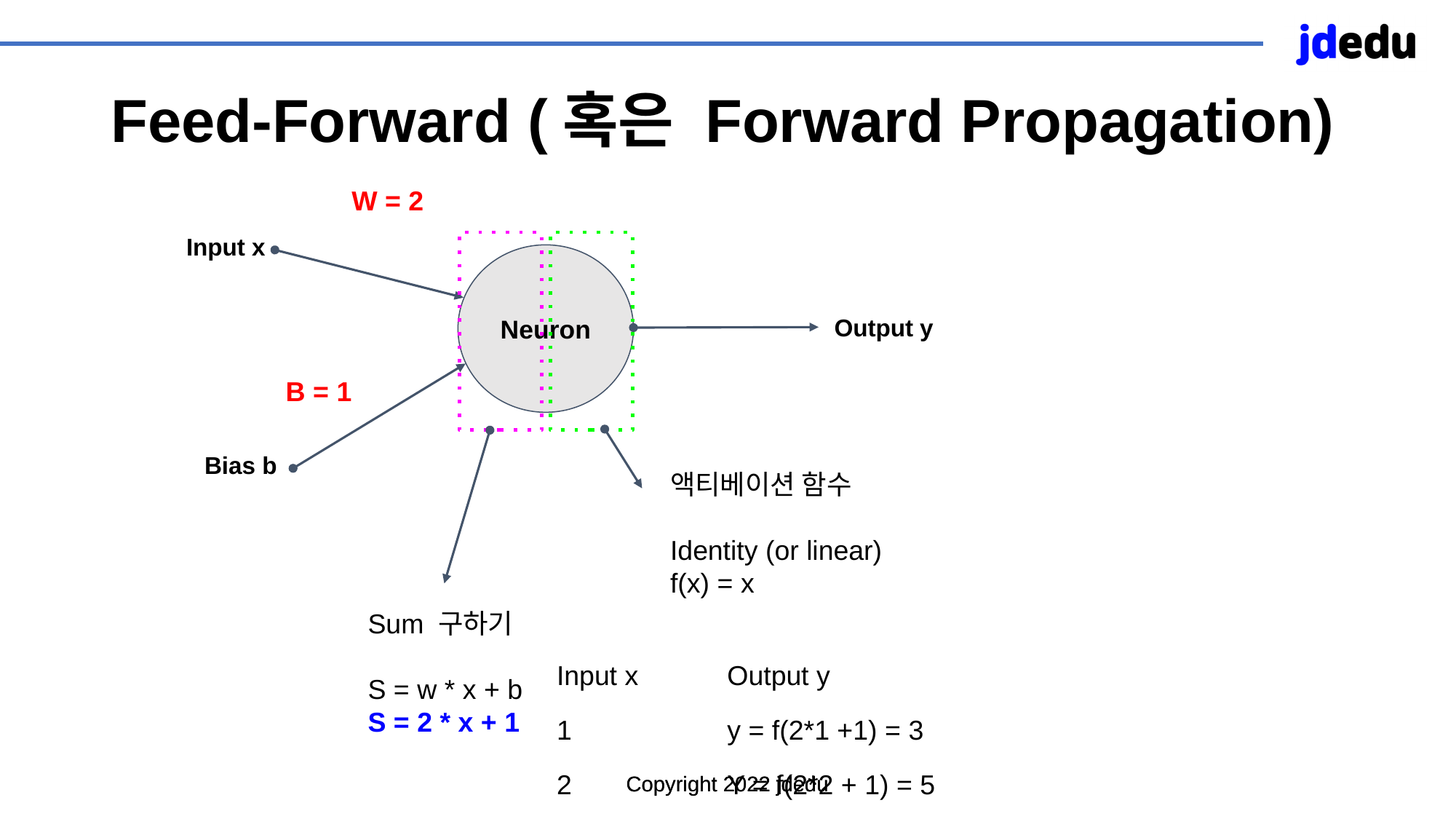

# Feed-Forward (혹은 Forward Propagation)
W = 2
Input x

Neuron
Output y
B = 1
Bias b
액티베이션 함수

Identity (or linear)
f(x) = x

Sum 구하기

S = w * x + b
S = 2 * x + 1
| Input x | Output y |
| --- | --- |
| 1 | y = f(2\*1 +1) = 3 |
| 2 | Y = f(2\*2 + 1) = 5 |